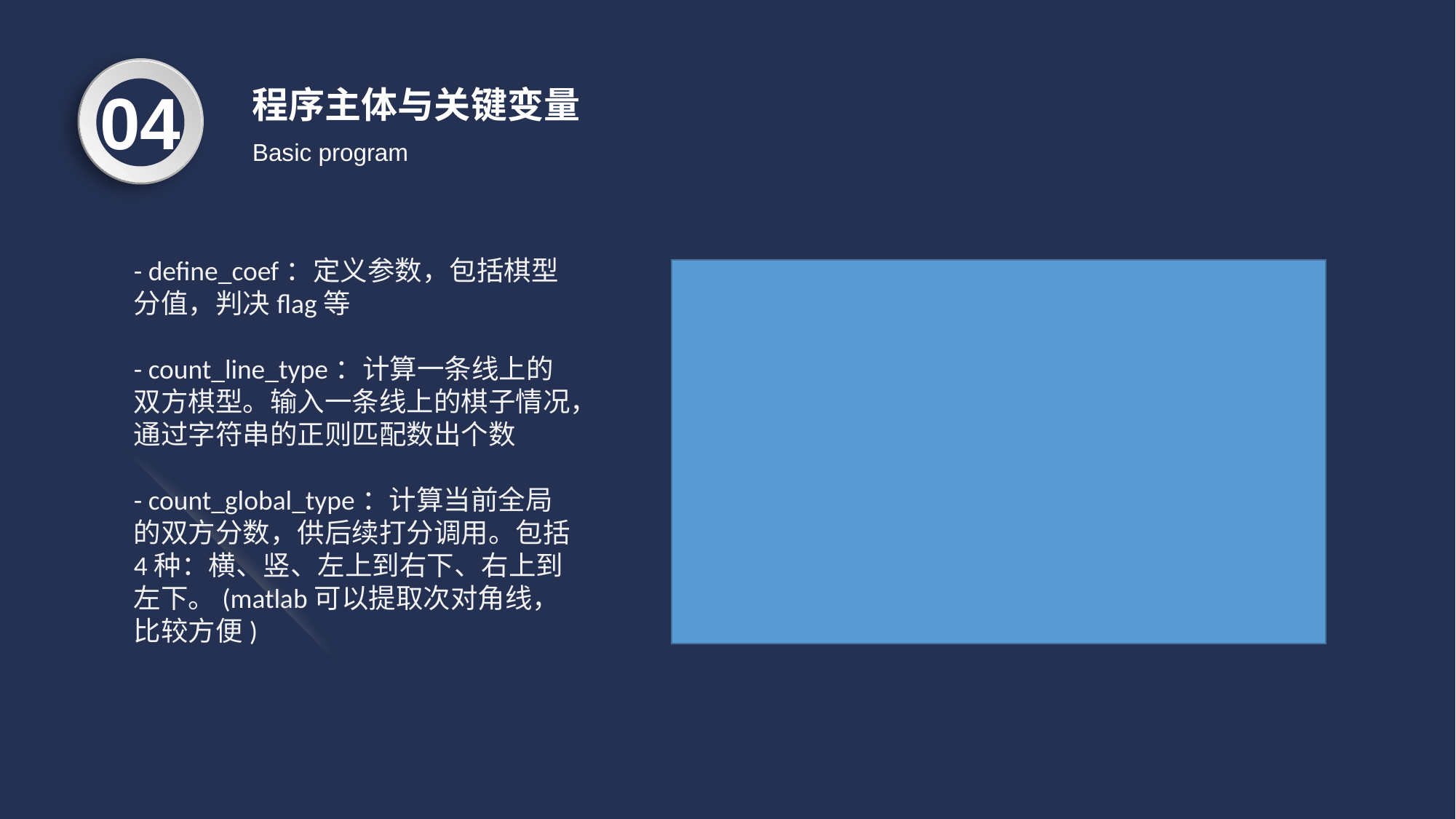

04
程序主体与关键变量
Basic program
- define_coef：定义参数，包括棋型分值，判决flag等

- count_line_type：计算一条线上的双方棋型。输入一条线上的棋子情况，通过字符串的正则匹配数出个数

- count_global_type：计算当前全局的双方分数，供后续打分调用。包括4种：横、竖、左上到右下、右上到左下。(matlab可以提取次对角线，比较方便)